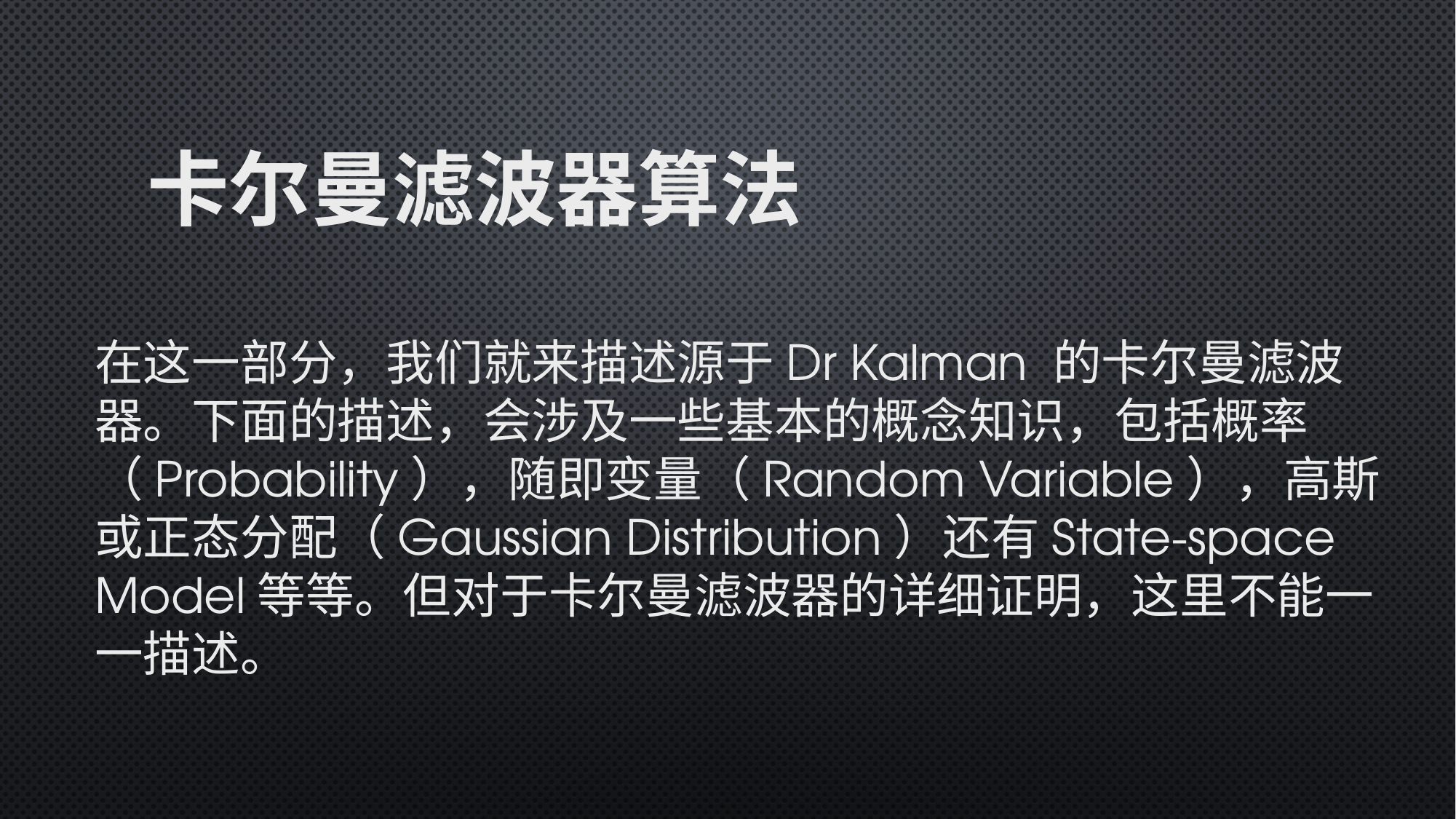

# 卡尔曼滤波器算法
在这一部分，我们就来描述源于Dr Kalman 的卡尔曼滤波器。下面的描述，会涉及一些基本的概念知识，包括概率（Probability），随即变量（Random Variable），高斯或正态分配（Gaussian Distribution）还有State-space Model等等。但对于卡尔曼滤波器的详细证明，这里不能一一描述。